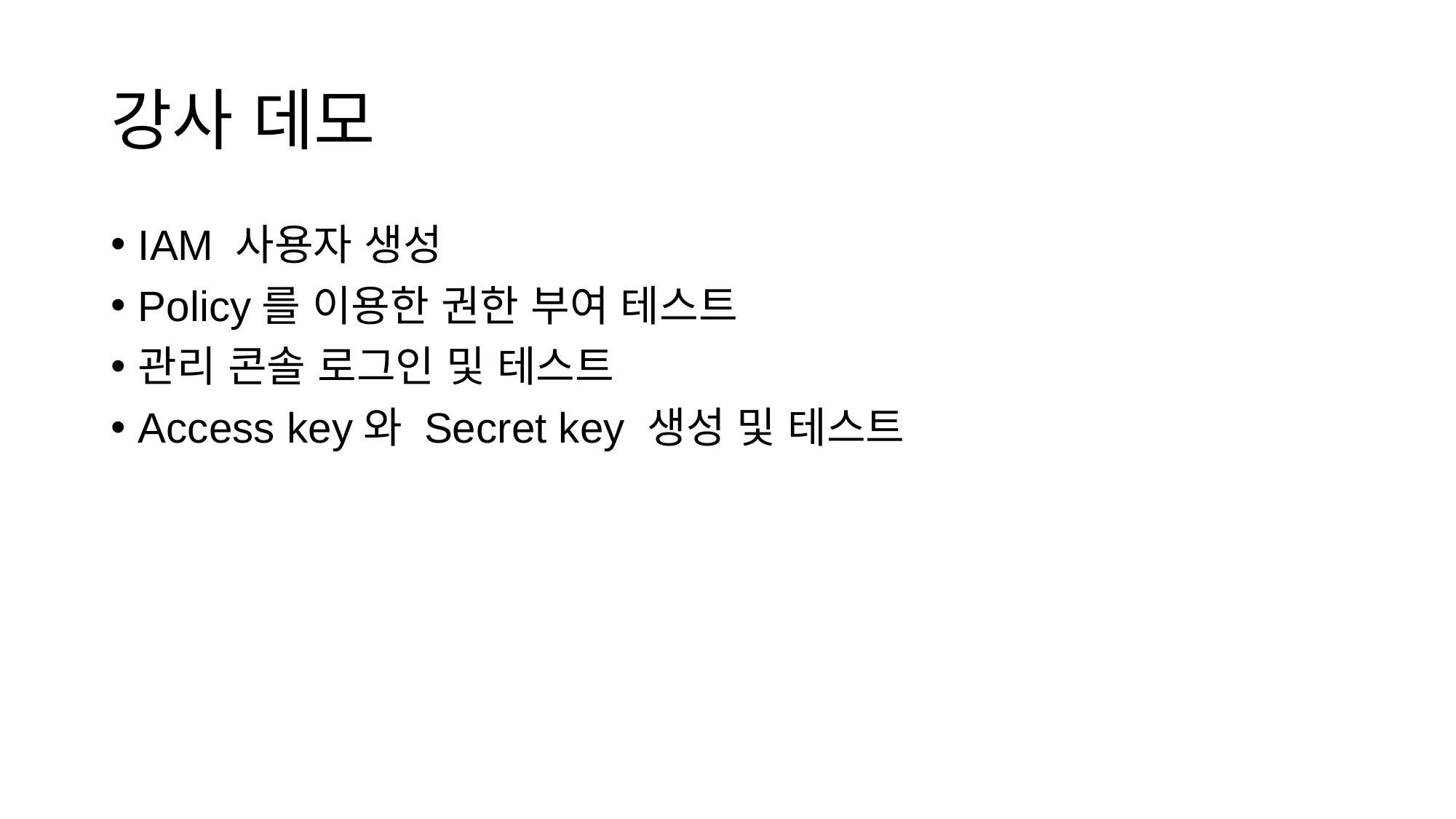

# 강사 데모
IAM 사용자 생성
Policy를 이용한 권한 부여 테스트
관리 콘솔 로그인 및 테스트
Access key와 Secret key 생성 및 테스트